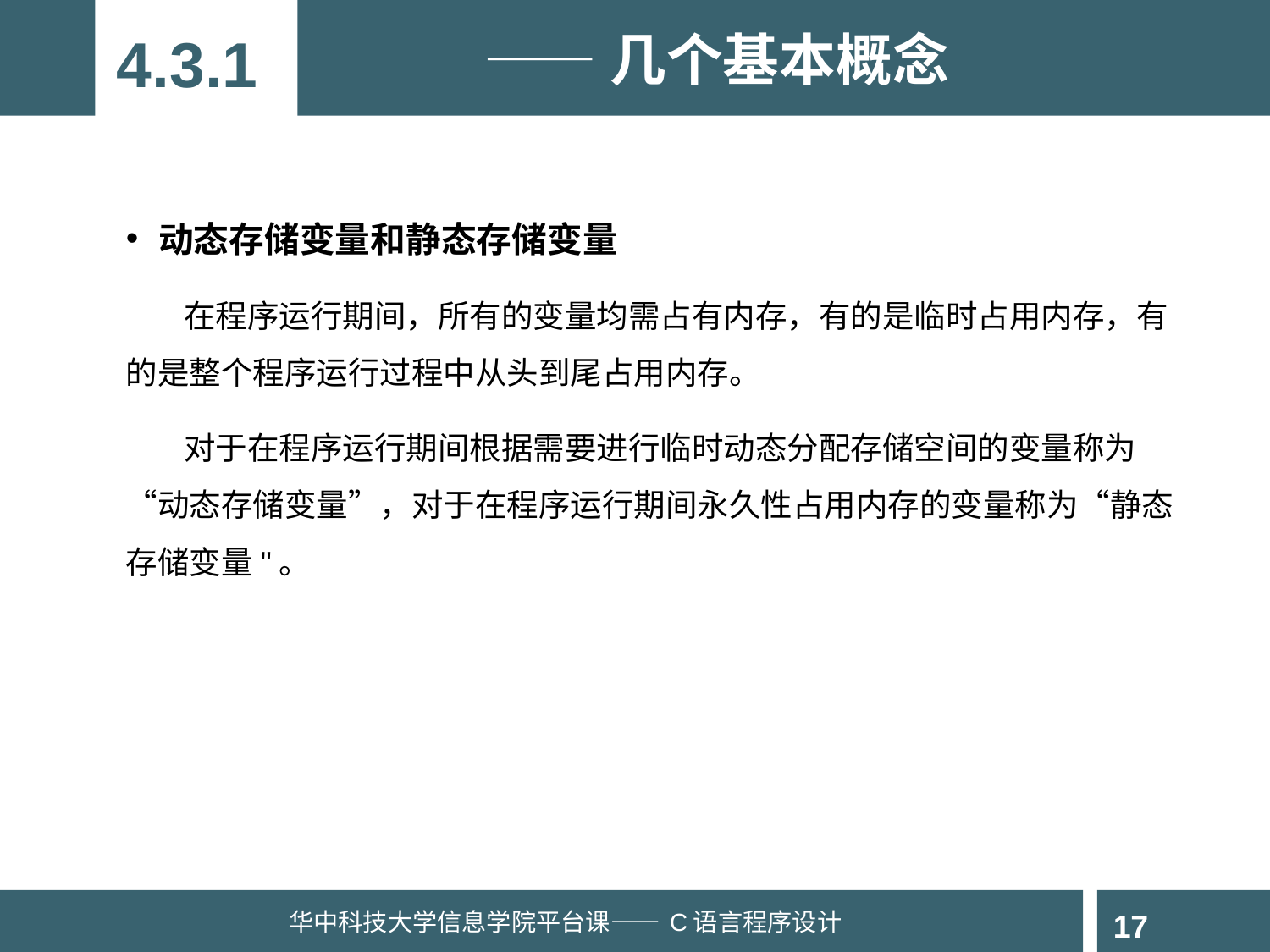

4.3.1
——几个基本概念
动态存储变量和静态存储变量
       在程序运行期间，所有的变量均需占有内存，有的是临时占用内存，有的是整个程序运行过程中从头到尾占用内存。
       对于在程序运行期间根据需要进行临时动态分配存储空间的变量称为“动态存储变量”，对于在程序运行期间永久性占用内存的变量称为“静态存储变量"。